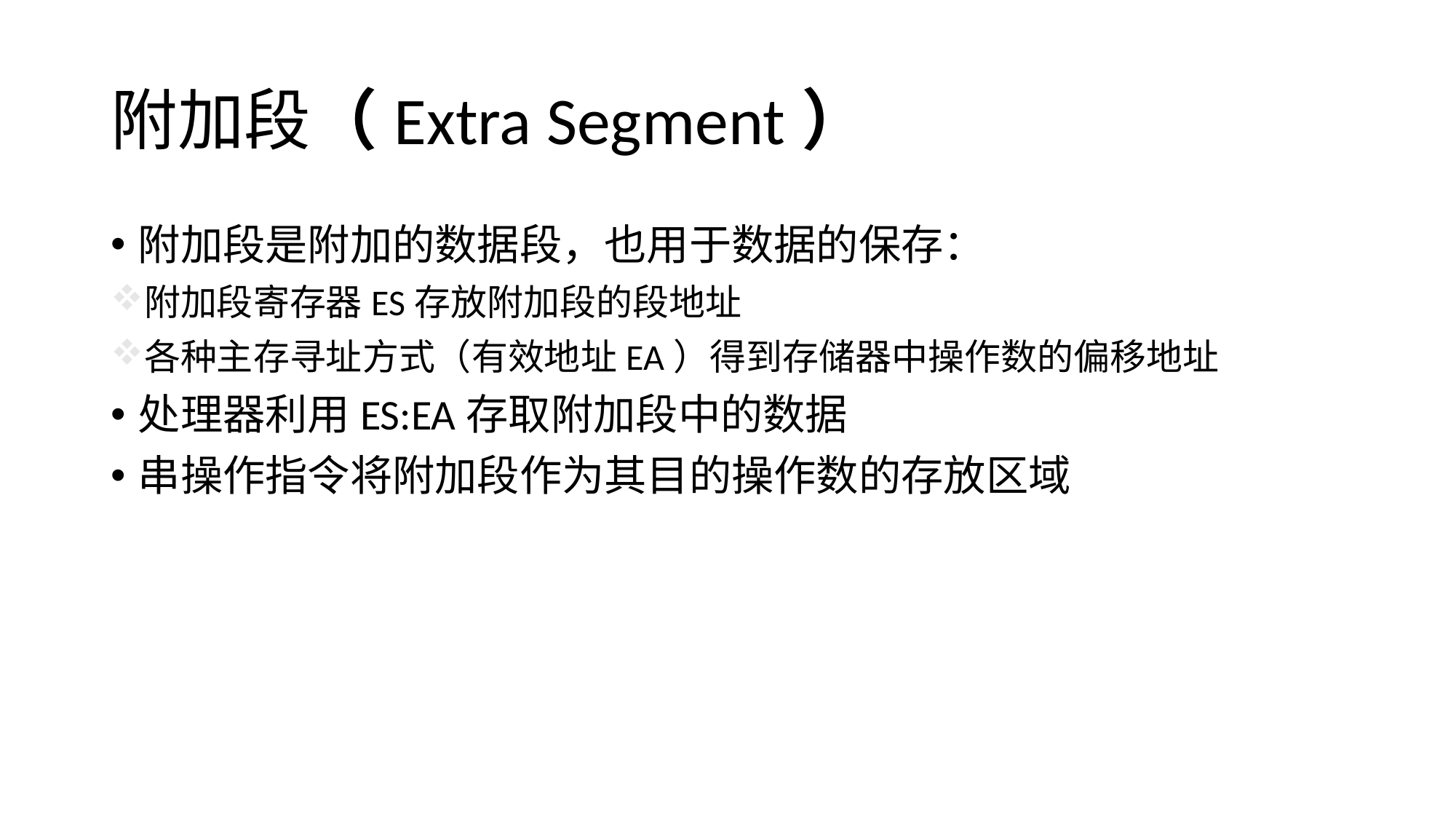

# 附加段（Extra Segment）
附加段是附加的数据段，也用于数据的保存：
附加段寄存器ES存放附加段的段地址
各种主存寻址方式（有效地址EA）得到存储器中操作数的偏移地址
处理器利用ES:EA存取附加段中的数据
串操作指令将附加段作为其目的操作数的存放区域